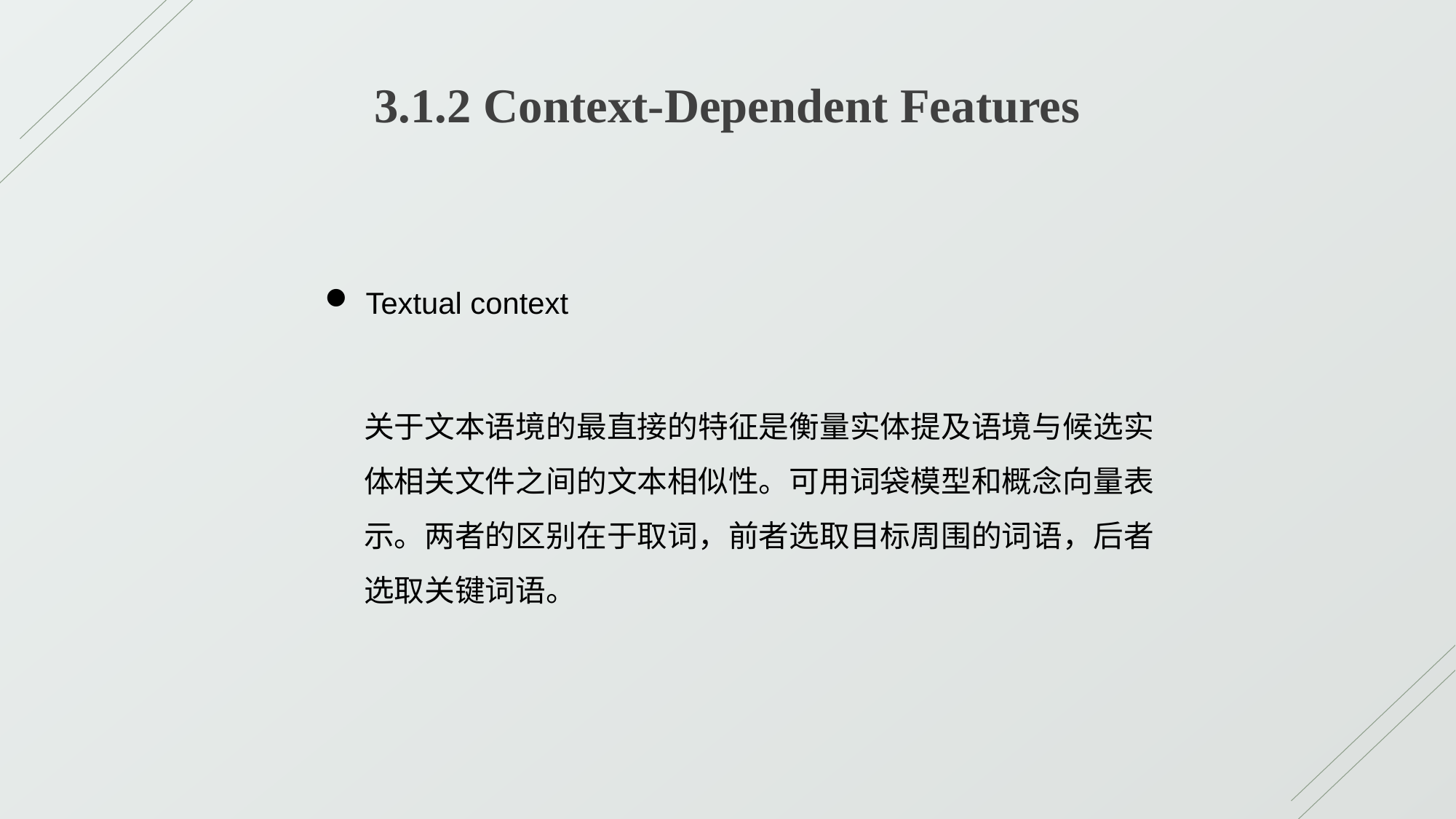

3.1.2 Context-Dependent Features
Textual context
关于文本语境的最直接的特征是衡量实体提及语境与候选实体相关文件之间的文本相似性。可用词袋模型和概念向量表示。两者的区别在于取词，前者选取目标周围的词语，后者选取关键词语。